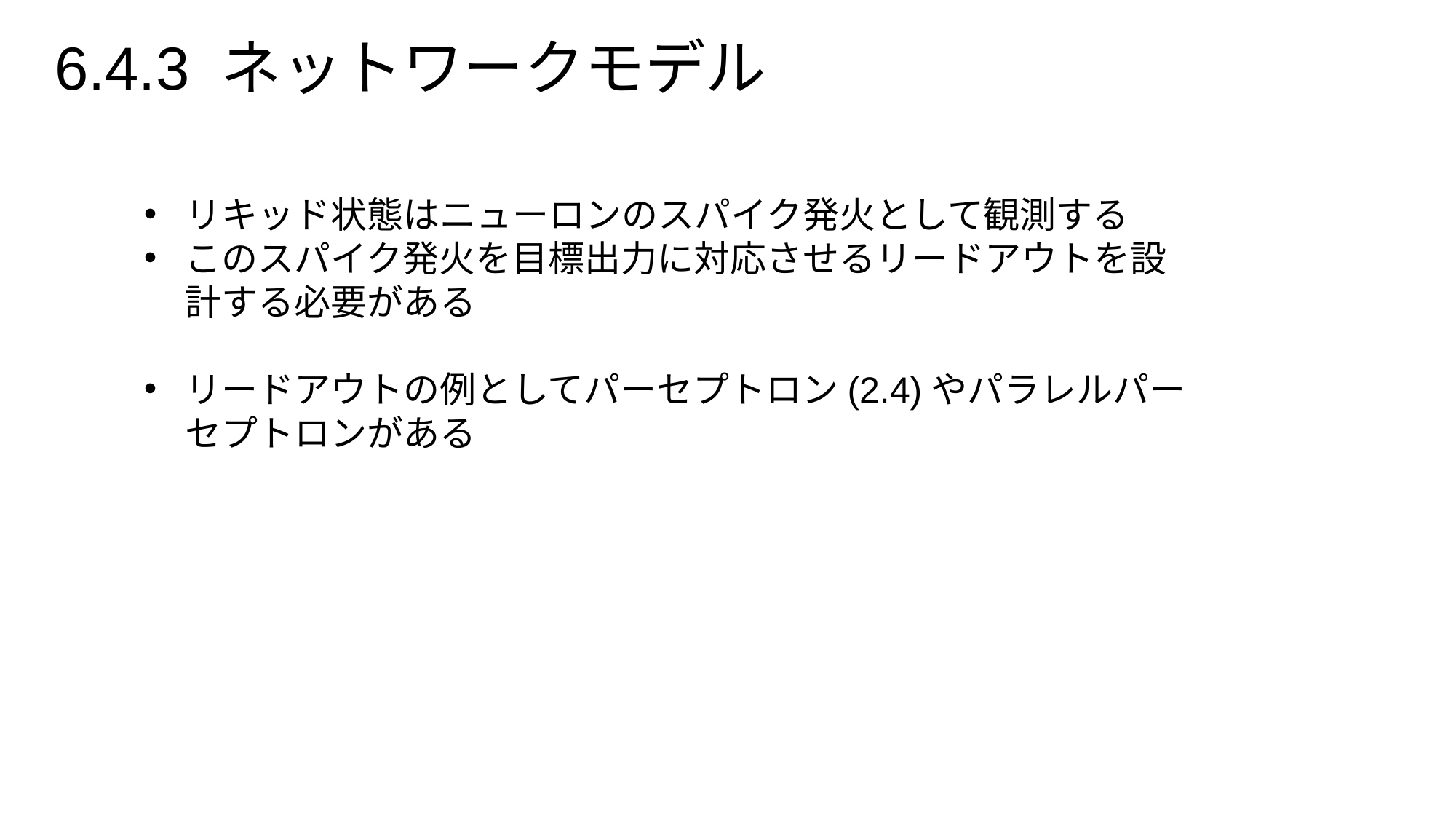

# 6.4.3 ネットワークモデル
リキッド状態はニューロンのスパイク発火として観測する
このスパイク発火を目標出力に対応させるリードアウトを設計する必要がある

リードアウトの例としてパーセプトロン(2.4)やパラレルパーセプトロンがある